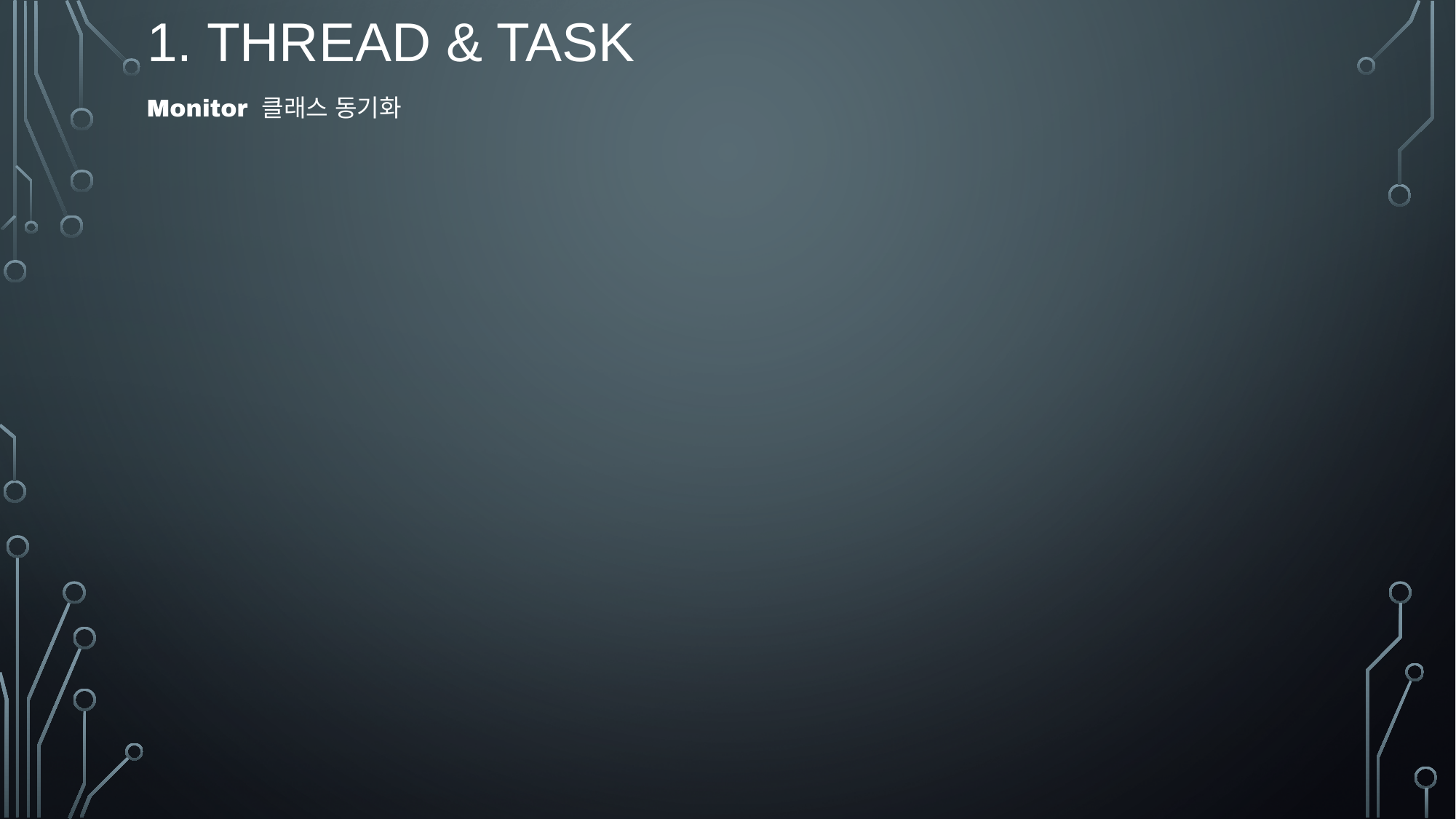

# 1. Thread & task
Monitor 클래스 동기화